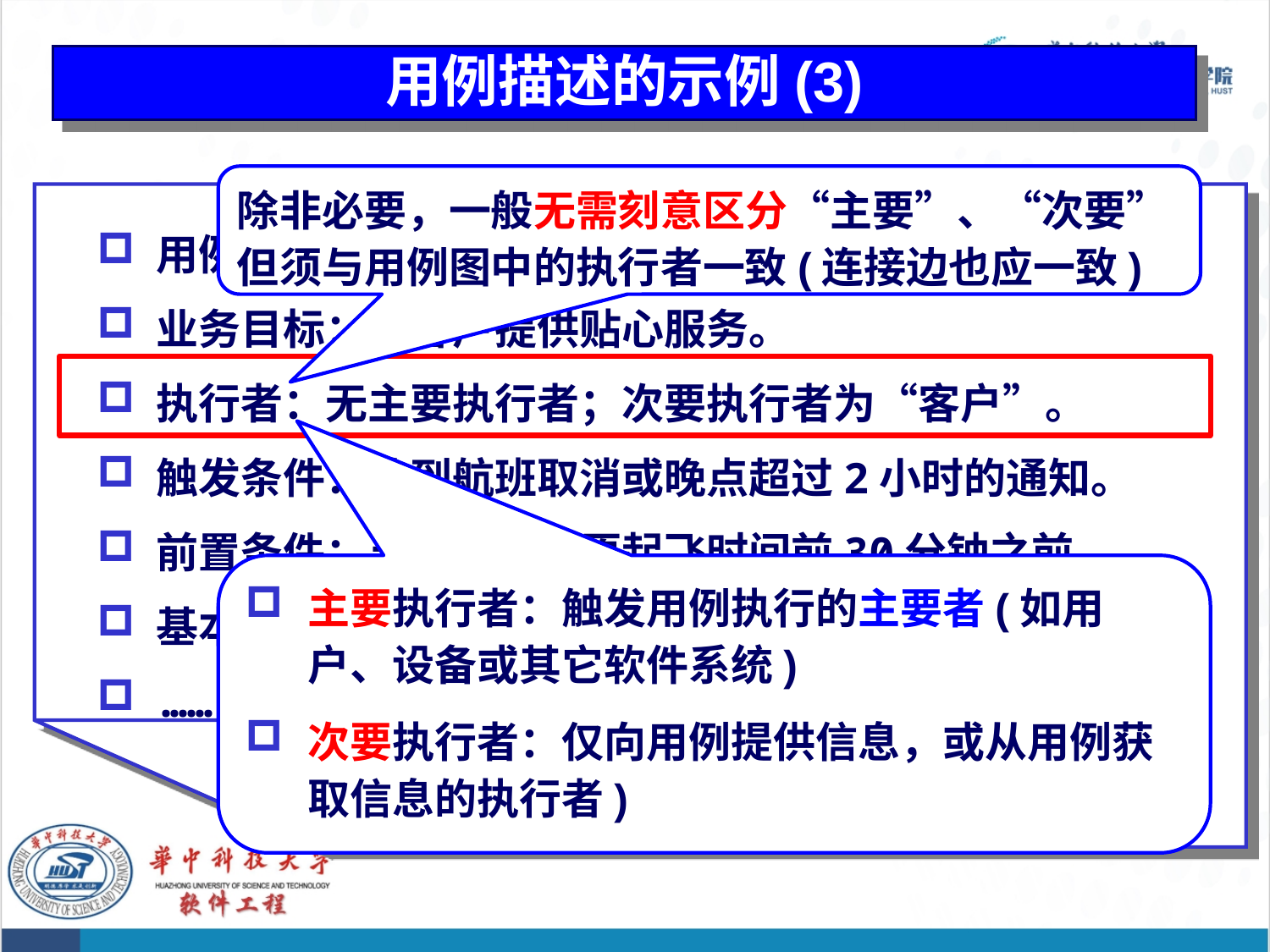

# 用例描述的示例(3)
除非必要，一般无需刻意区分“主要”、“次要”
但须与用例图中的执行者一致(连接边也应一致)
 用例名称：航班状态变更通知。
 业务目标：为客户提供贴心服务。
 执行者：无主要执行者；次要执行者为“客户”。
 触发条件：收到航班取消或晚点超过2小时的通知。
 前置条件：当前时间在原起飞时间前30分钟之前。
 基本动作序列：……
 ……

主要执行者：触发用例执行的主要者(如用户、设备或其它软件系统)
次要执行者：仅向用例提供信息，或从用例获取信息的执行者)